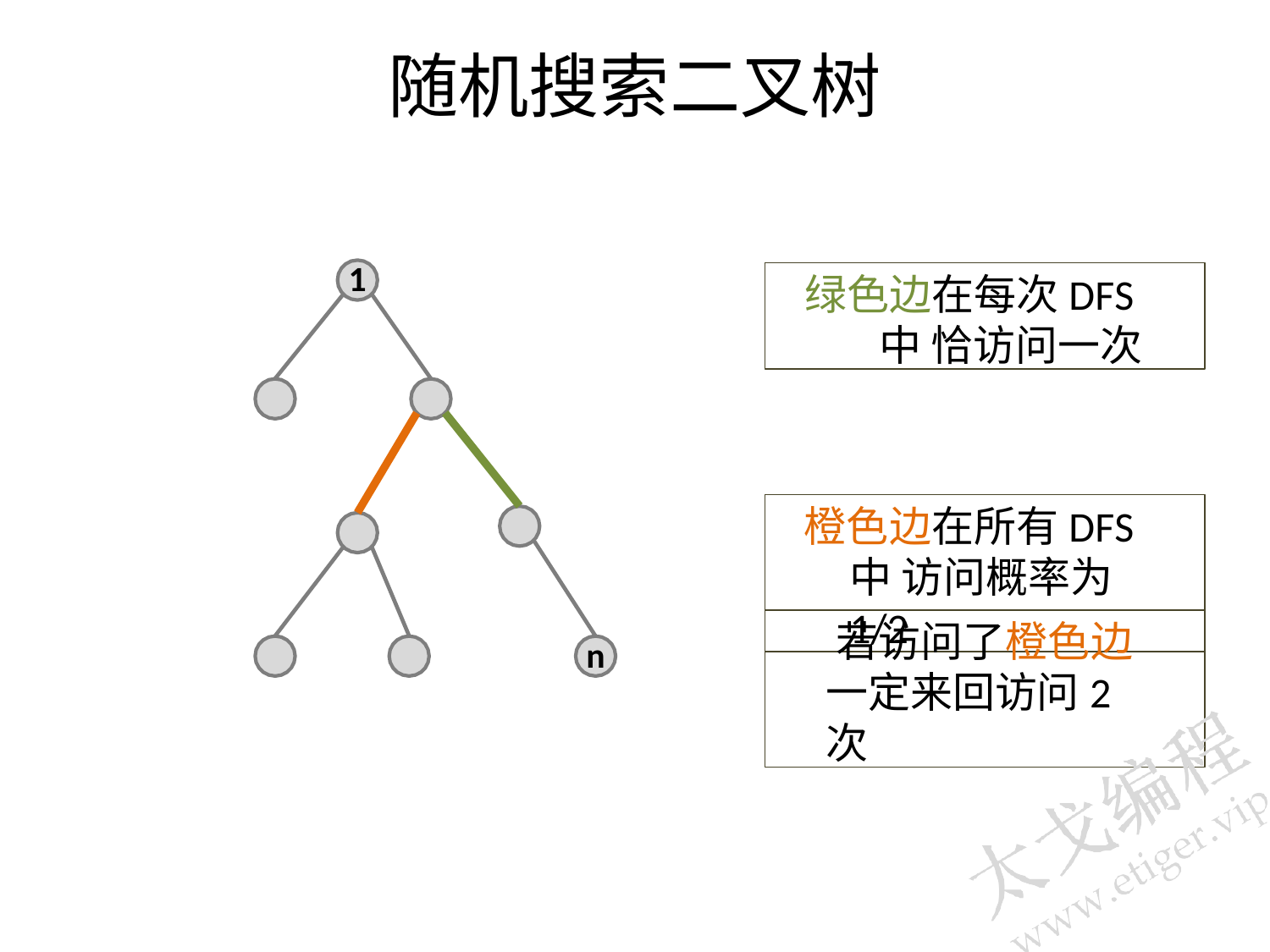

# 随机搜索二叉树
1

绿色边在每次DFS中 恰访问一次

橙色边在所有DFS中 访问概率为1/2
若访问了橙色边 一定来回访问2次
n